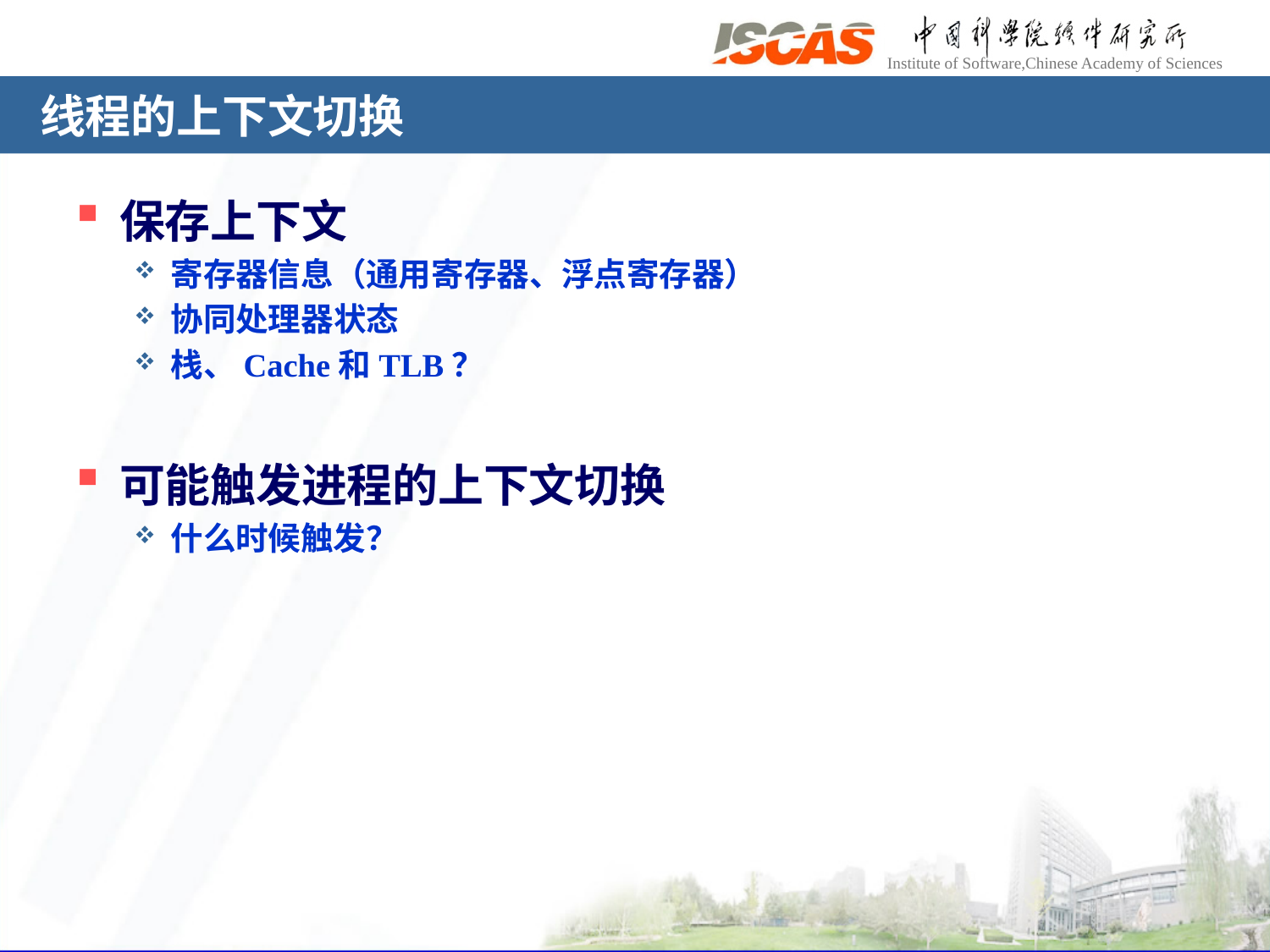

# 线程的上下文切换
保存上下文
寄存器信息（通用寄存器、浮点寄存器）
协同处理器状态
栈、Cache和TLB？

可能触发进程的上下文切换
什么时候触发？